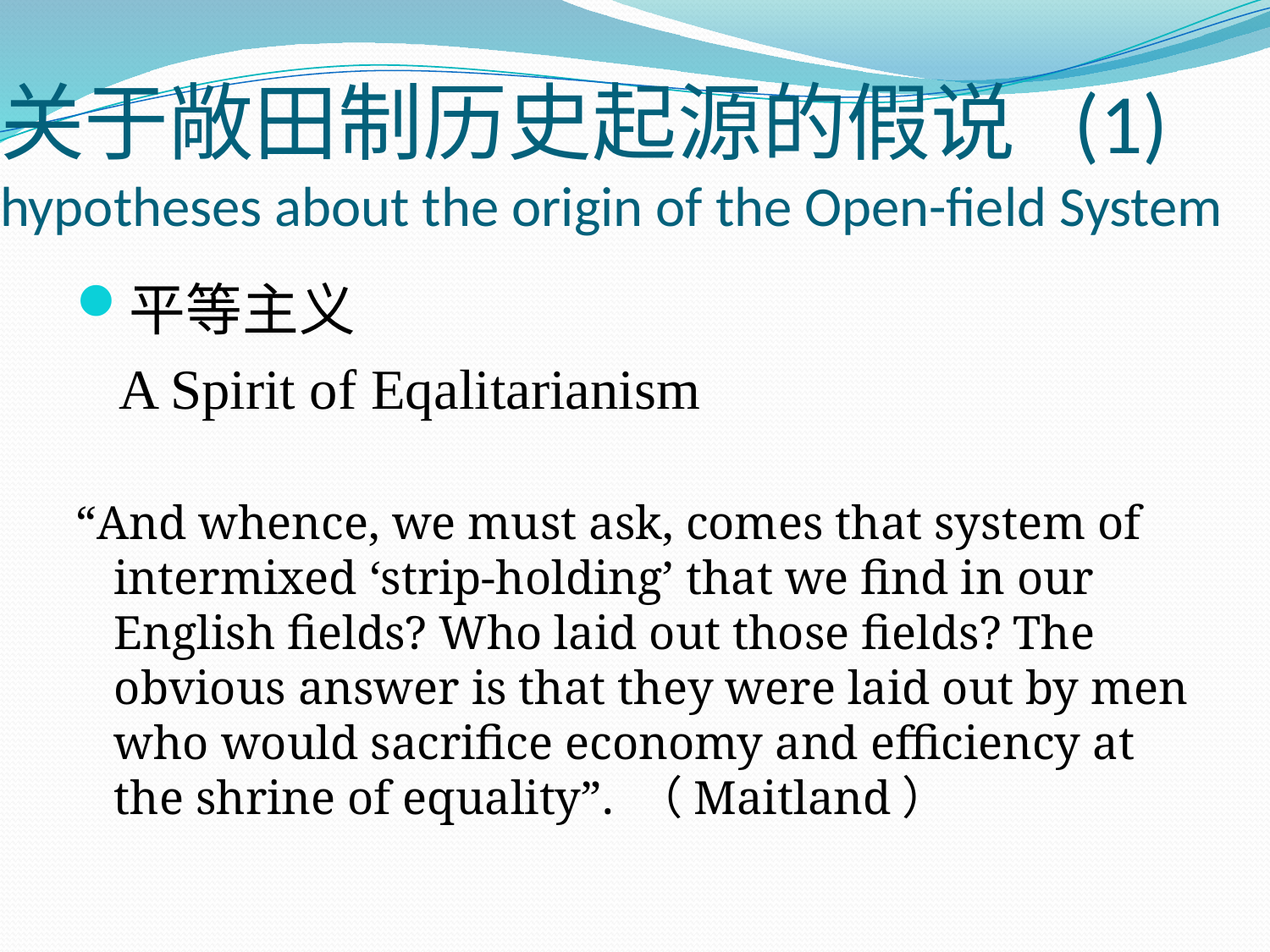

# 关于敞田制历史起源的假说  (1) hypotheses about the origin of the Open-field System
平等主义
   A Spirit of Eqalitarianism

“And whence, we must ask, comes that system of intermixed ‘strip-holding’ that we find in our English fields? Who laid out those fields? The obvious answer is that they were laid out by men who would sacrifice economy and efficiency at the shrine of equality”. （Maitland）